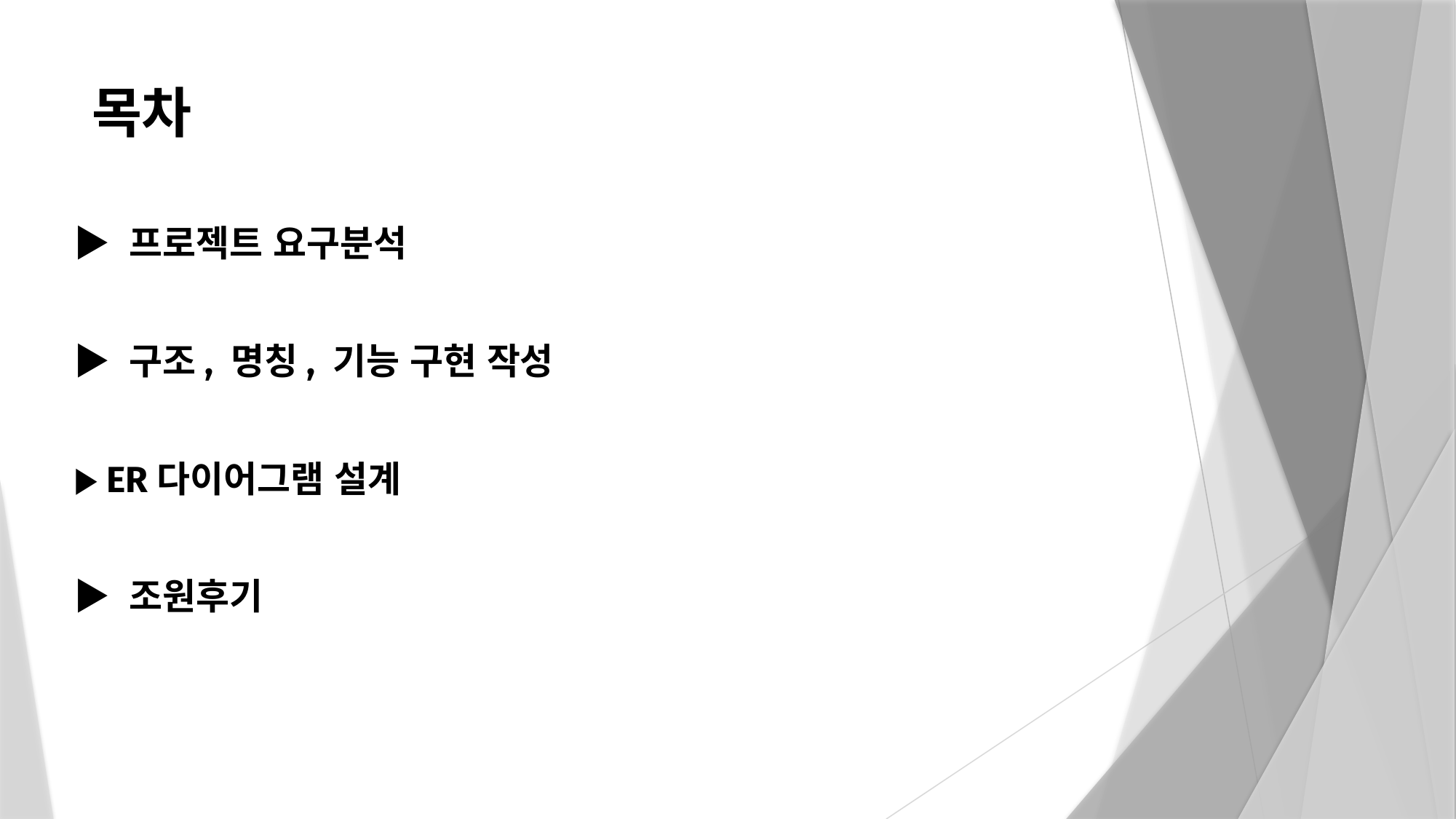

# 목차
▶ 프로젝트 요구분석

▶ 구조, 명칭, 기능 구현 작성

▶ ER다이어그램 설계

▶ 조원후기